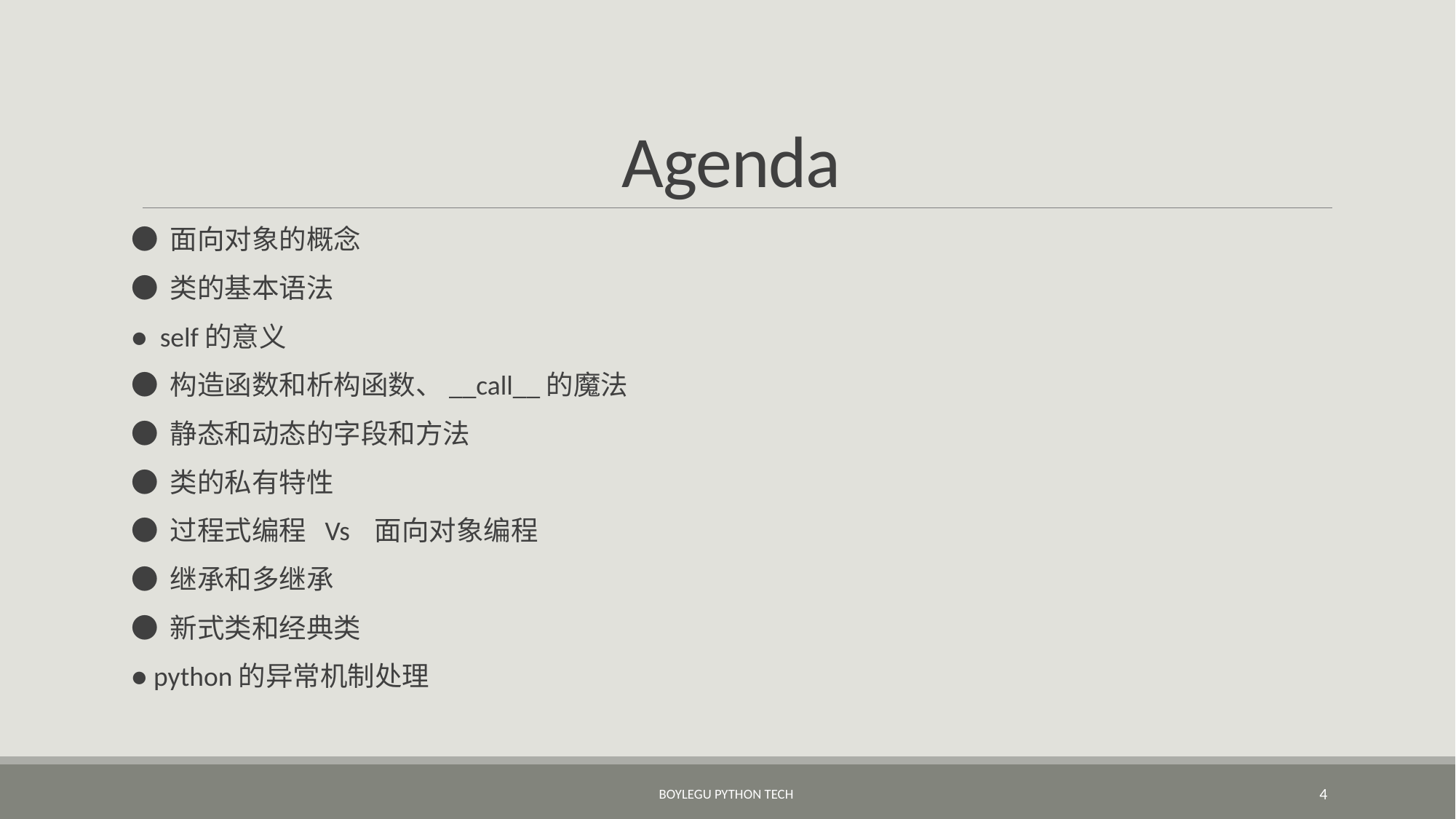

# Agenda
● 面向对象的概念
● 类的基本语法
●  self的意义
● 构造函数和析构函数、__call__的魔法
● 静态和动态的字段和方法
● 类的私有特性
● 过程式编程  Vs   面向对象编程
● 继承和多继承
● 新式类和经典类
● python的异常机制处理

BoyleGu Python Tech
4